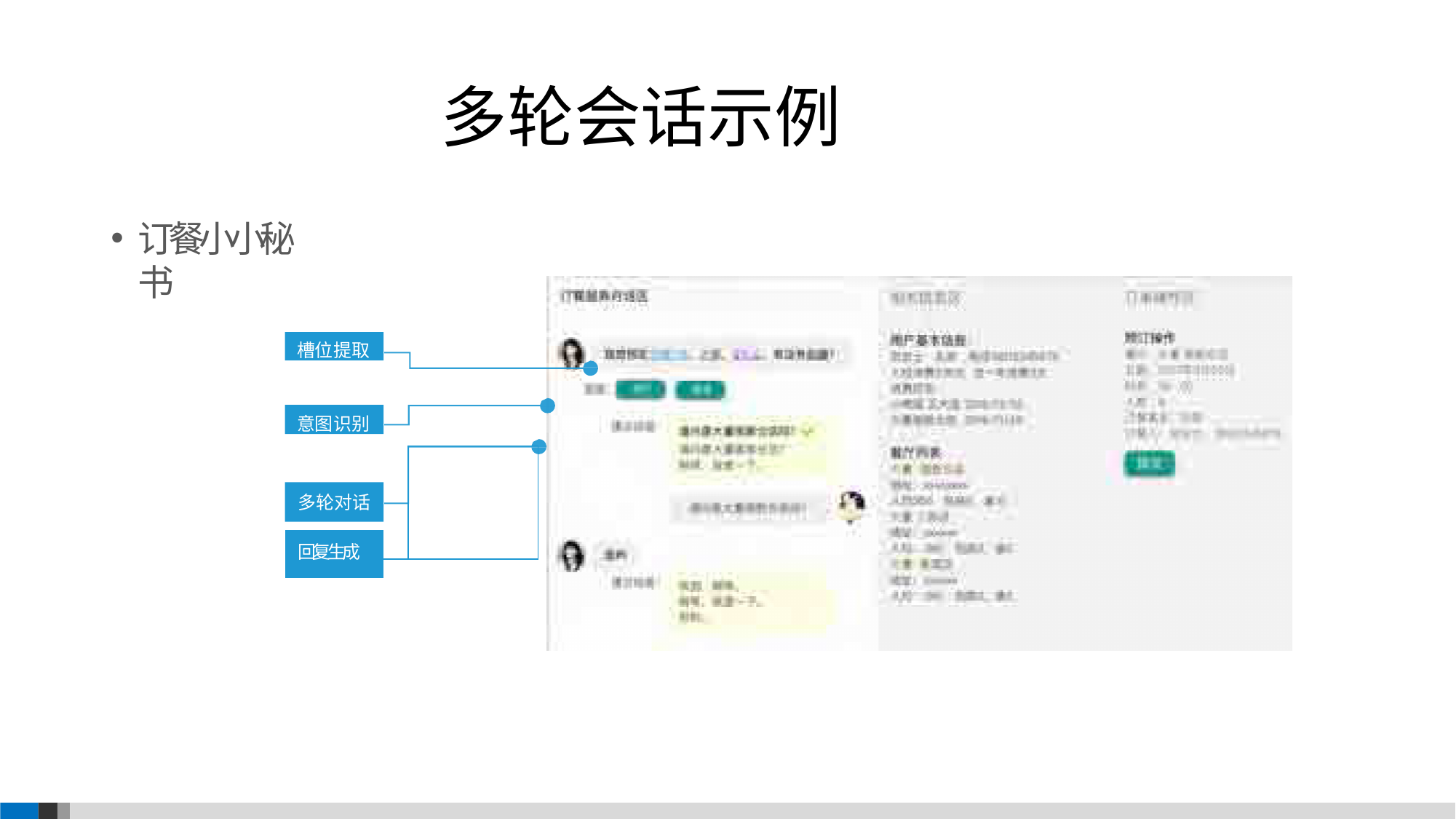

# 多轮会话示例
订餐⼩小秘书

槽位提取

意图识别

| 多轮对话 |  |  |
| --- | --- | --- |
| 回 复 生 成 |  |  |
|  |  |  |